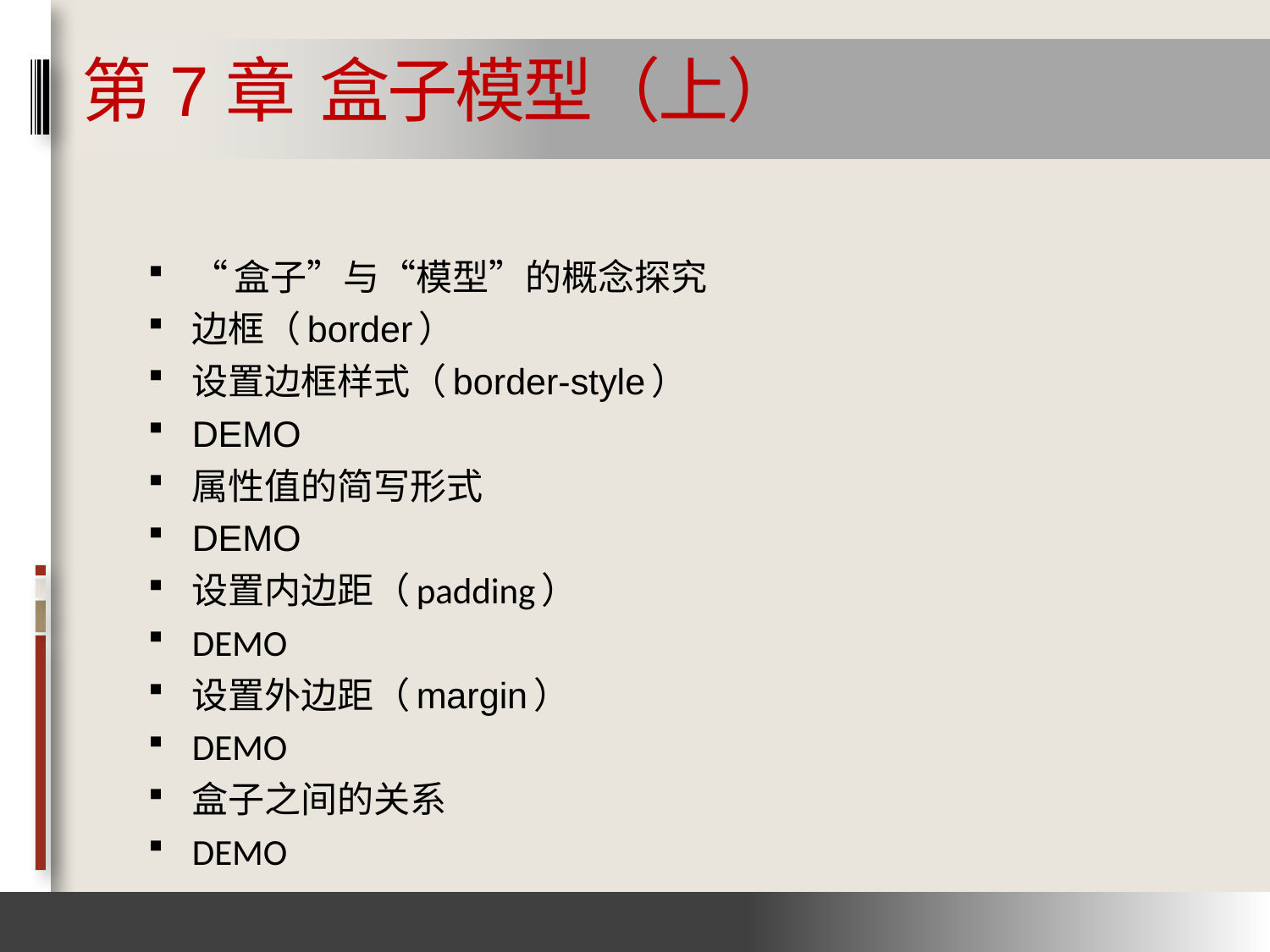

# 第7章  盒子模型（上）
“盒子”与“模型”的概念探究
边框（border）
设置边框样式（border-style）
DEMO
属性值的简写形式
DEMO
设置内边距（padding）
DEMO
设置外边距（margin）
DEMO
盒子之间的关系
DEMO